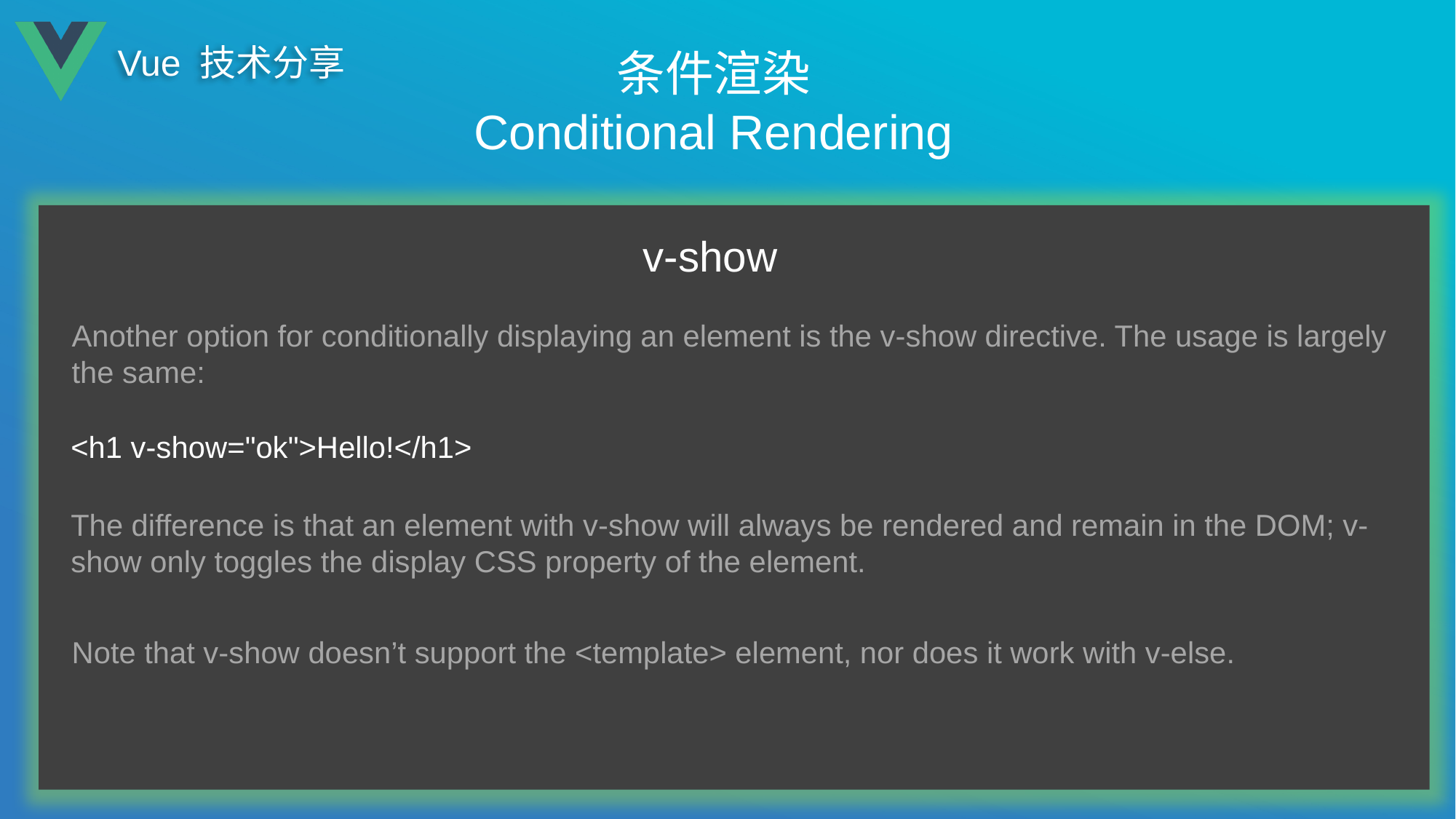

# 条件渲染 Conditional Rendering

v-show
Another option for conditionally displaying an element is the v-show directive. The usage is largely the same:
<h1 v-show="ok">Hello!</h1>
The difference is that an element with v-show will always be rendered and remain in the DOM; v-show only toggles the display CSS property of the element.
Note that v-show doesn’t support the <template> element, nor does it work with v-else.